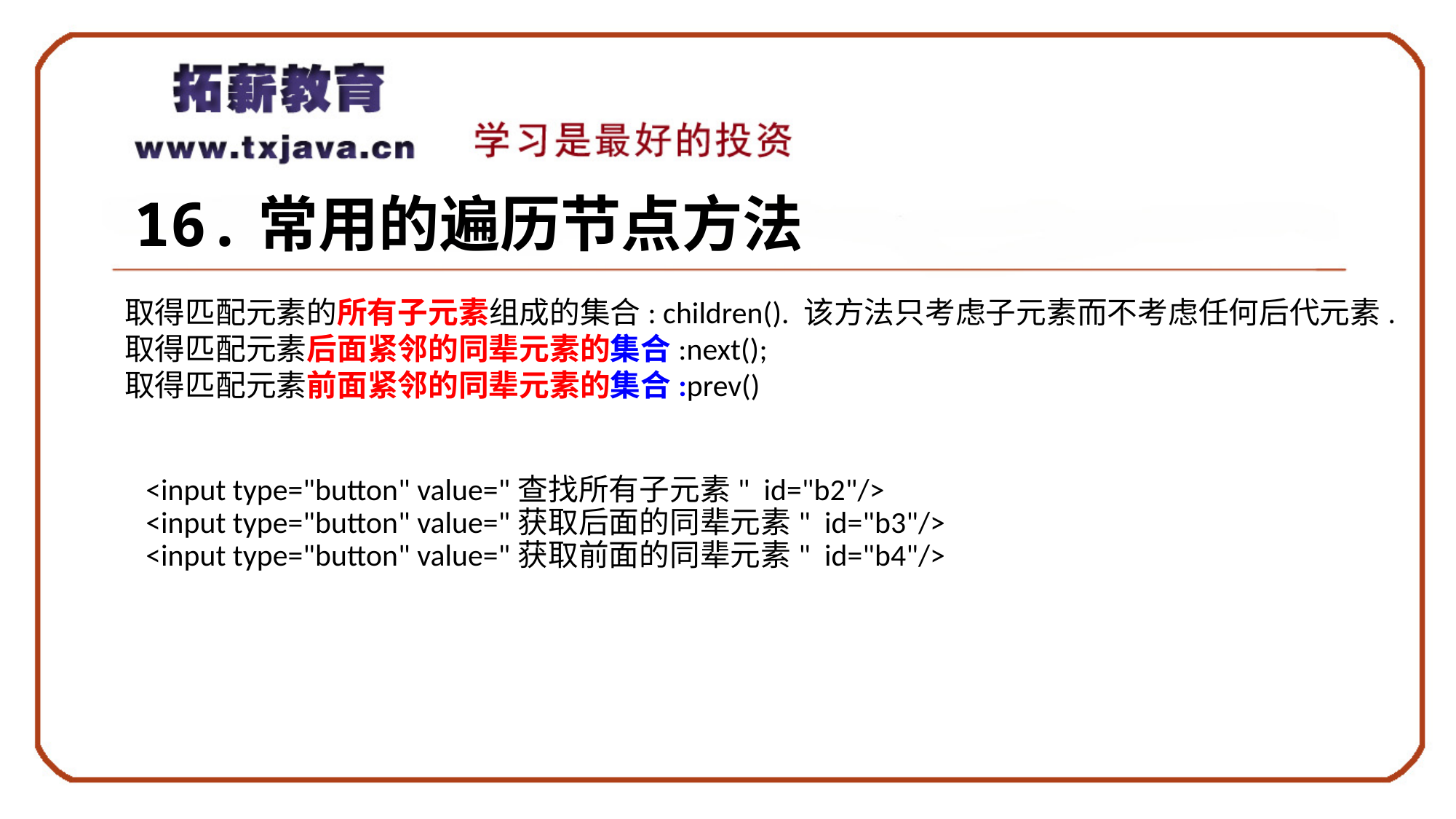

16.常用的遍历节点方法
取得匹配元素的所有子元素组成的集合: children(). 该方法只考虑子元素而不考虑任何后代元素.
取得匹配元素后面紧邻的同辈元素的集合:next();
取得匹配元素前面紧邻的同辈元素的集合:prev()
<input type="button" value="查找所有子元素"  id="b2"/>
<input type="button" value="获取后面的同辈元素"  id="b3"/>
<input type="button" value="获取前面的同辈元素"  id="b4"/>